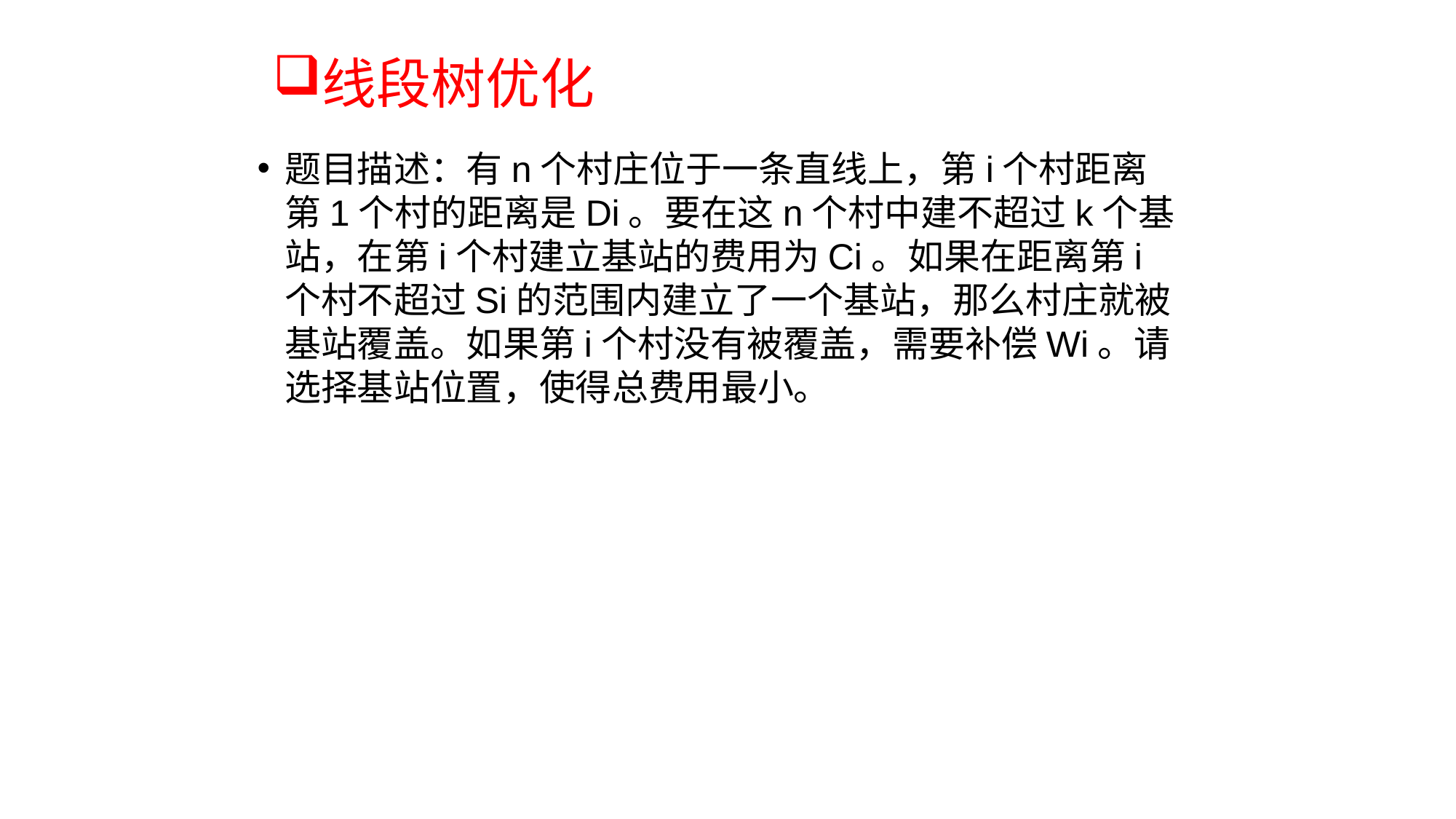

# 线段树优化
题目描述：有n个村庄位于一条直线上，第i个村距离第1个村的距离是Di。要在这n个村中建不超过k个基站，在第i个村建立基站的费用为Ci。如果在距离第i个村不超过Si的范围内建立了一个基站，那么村庄就被基站覆盖。如果第i个村没有被覆盖，需要补偿Wi。请选择基站位置，使得总费用最小。